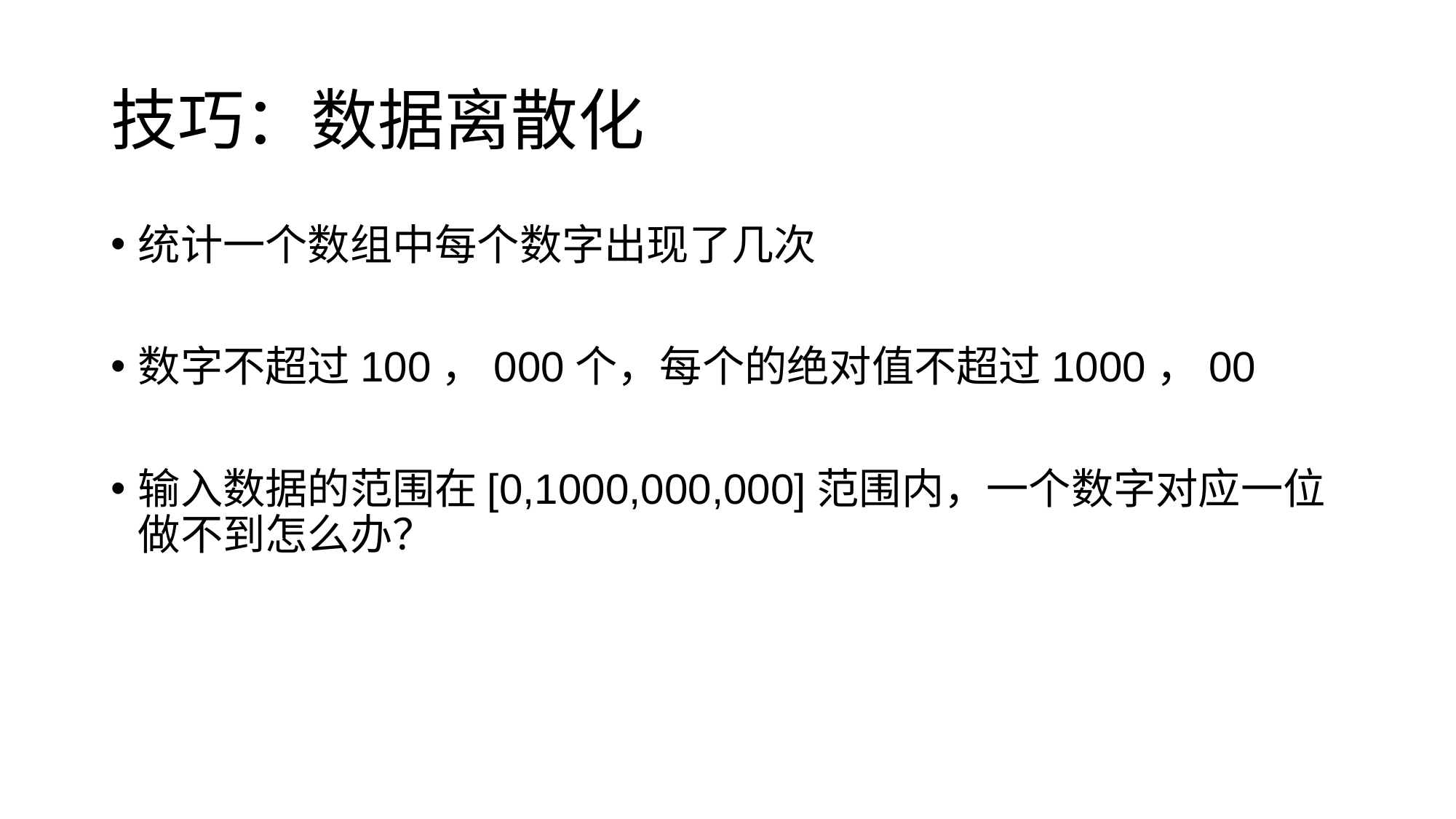

# 技巧：数据离散化
统计一个数组中每个数字出现了几次

数字不超过100，000个，每个的绝对值不超过1000，00

输入数据的范围在[0,1000,000,000]范围内，一个数字对应一位做不到怎么办？